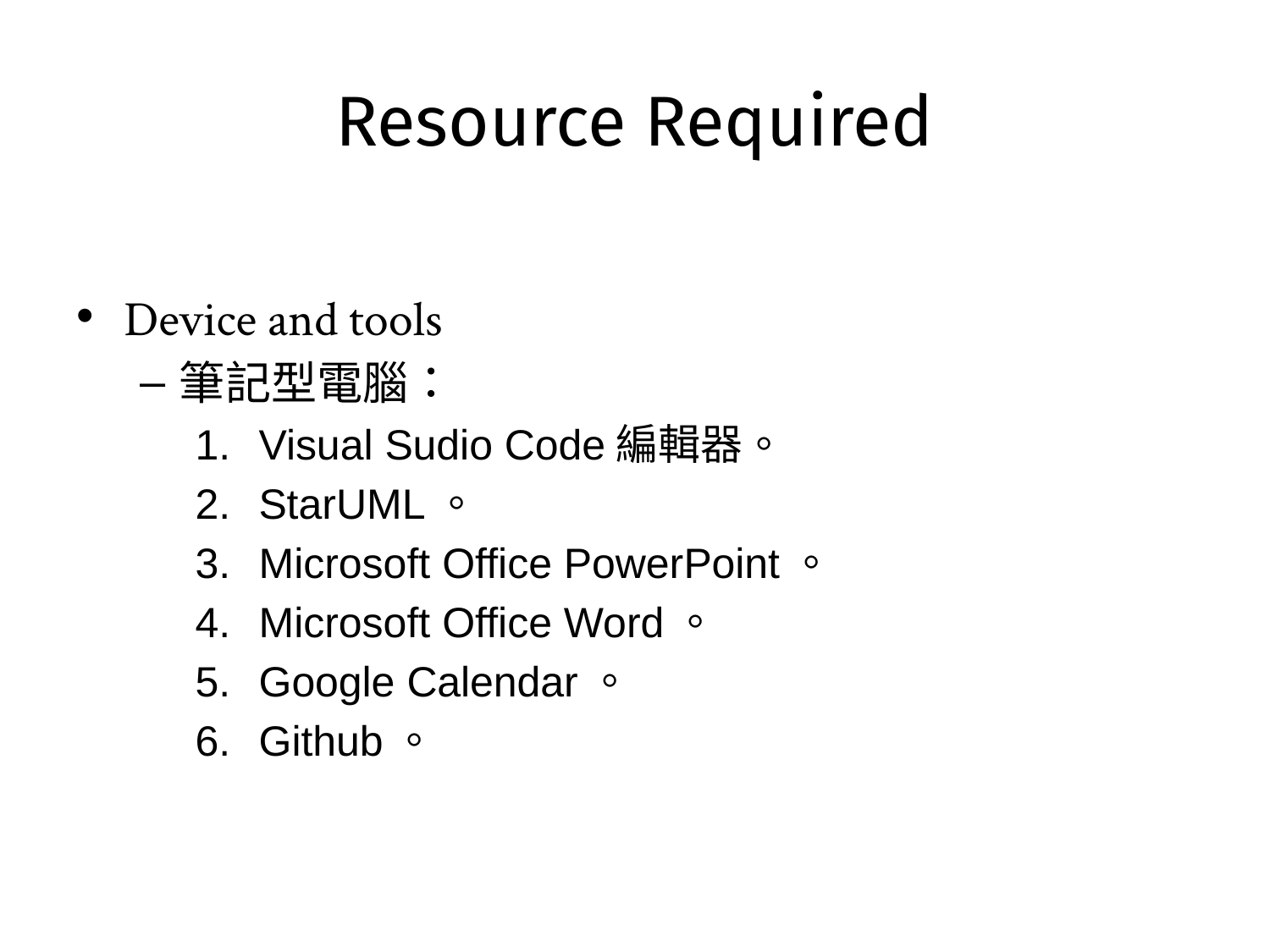

# Resource Required
Device and tools
筆記型電腦：
Visual Sudio Code編輯器。
StarUML。
Microsoft Office PowerPoint。
Microsoft Office Word。
Google Calendar。
Github。